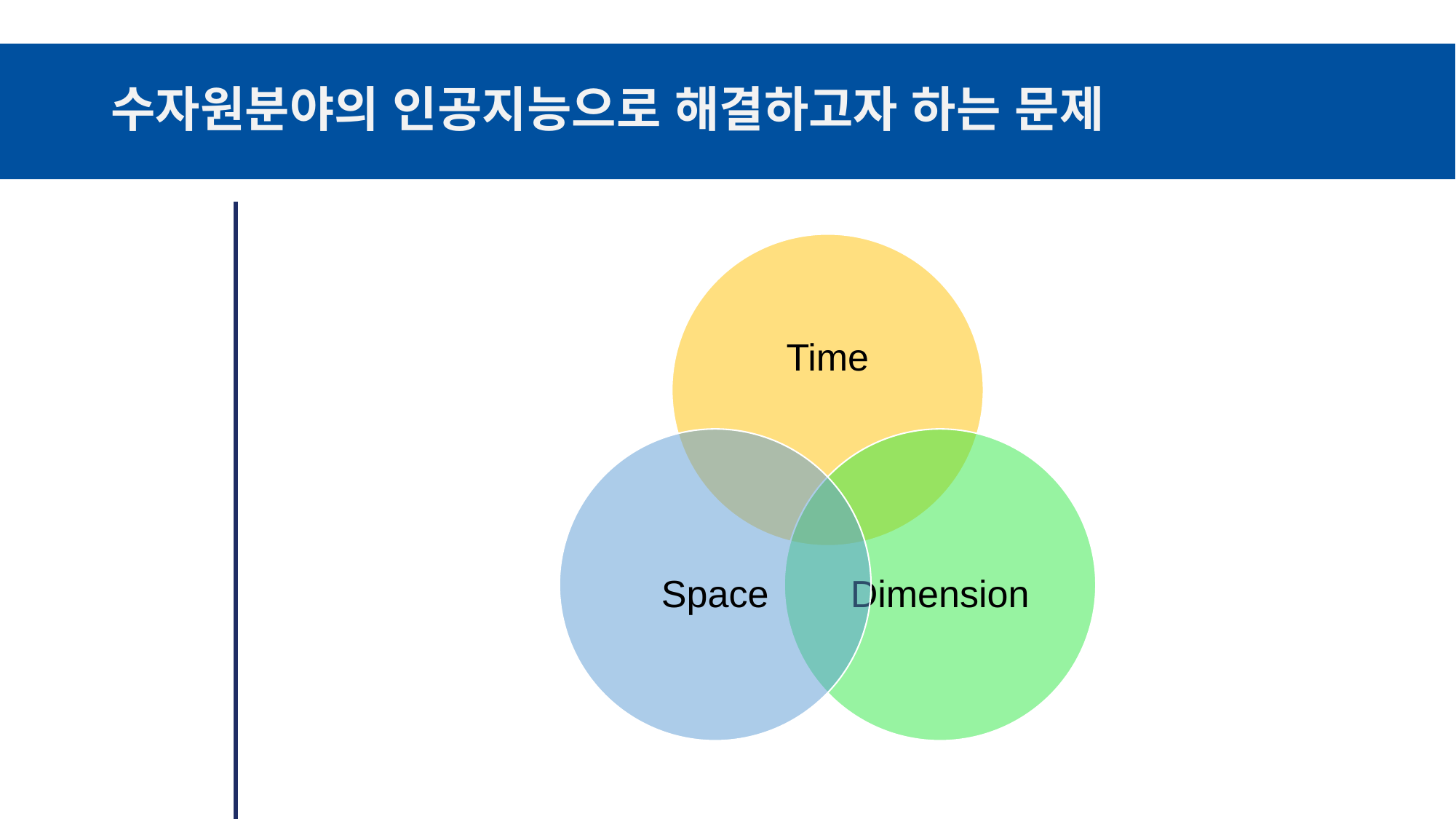

# 수자원분야의 인공지능으로 해결하고자 하는 문제
Time
Dimension
Space